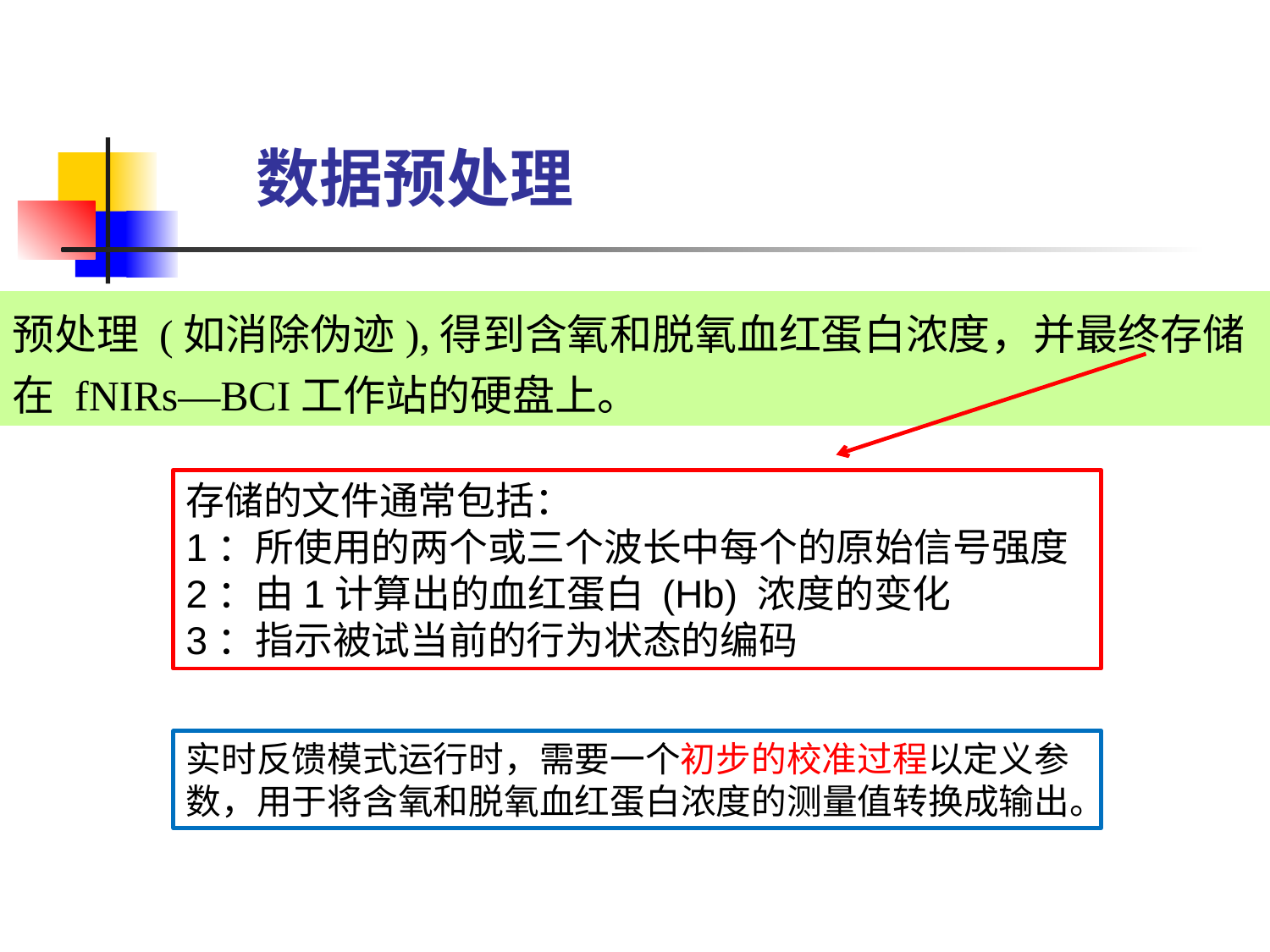

# 数据预处理
预处理 (如消除伪迹),得到含氧和脱氧血红蛋白浓度，并最终存储在 fNIRs—BCI工作站的硬盘上。
存储的文件通常包括：
1：所使用的两个或三个波长中每个的原始信号强度
2：由1计算出的血红蛋白 (Hb) 浓度的变化
3：指示被试当前的行为状态的编码
实时反馈模式运行时，需要一个初步的校准过程以定义参数，用于将含氧和脱氧血红蛋白浓度的测量值转换成输出。